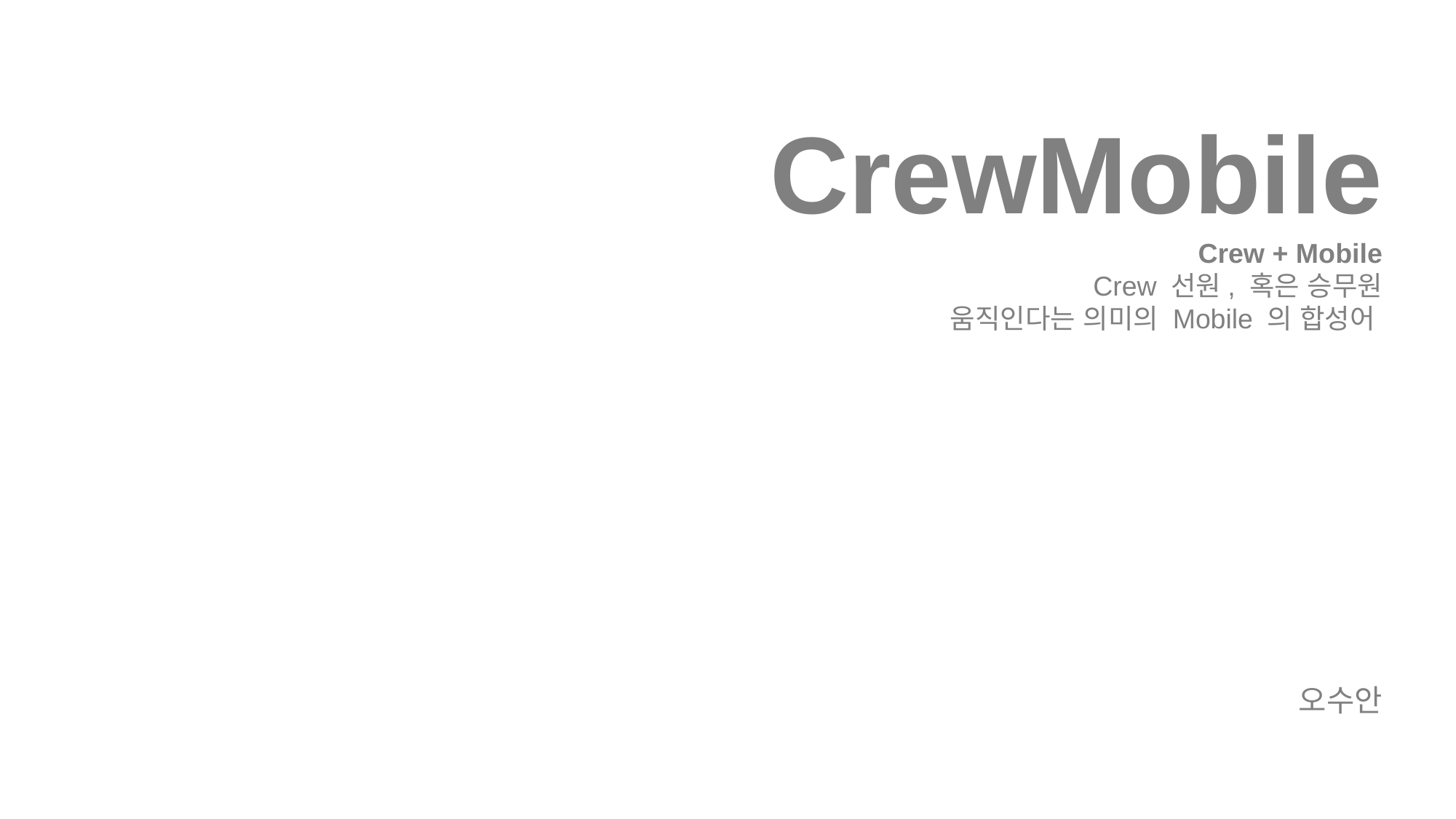

CrewMobile
Crew + Mobile
Crew 선원, 혹은 승무원
움직인다는 의미의 Mobile 의 합성어
오수안